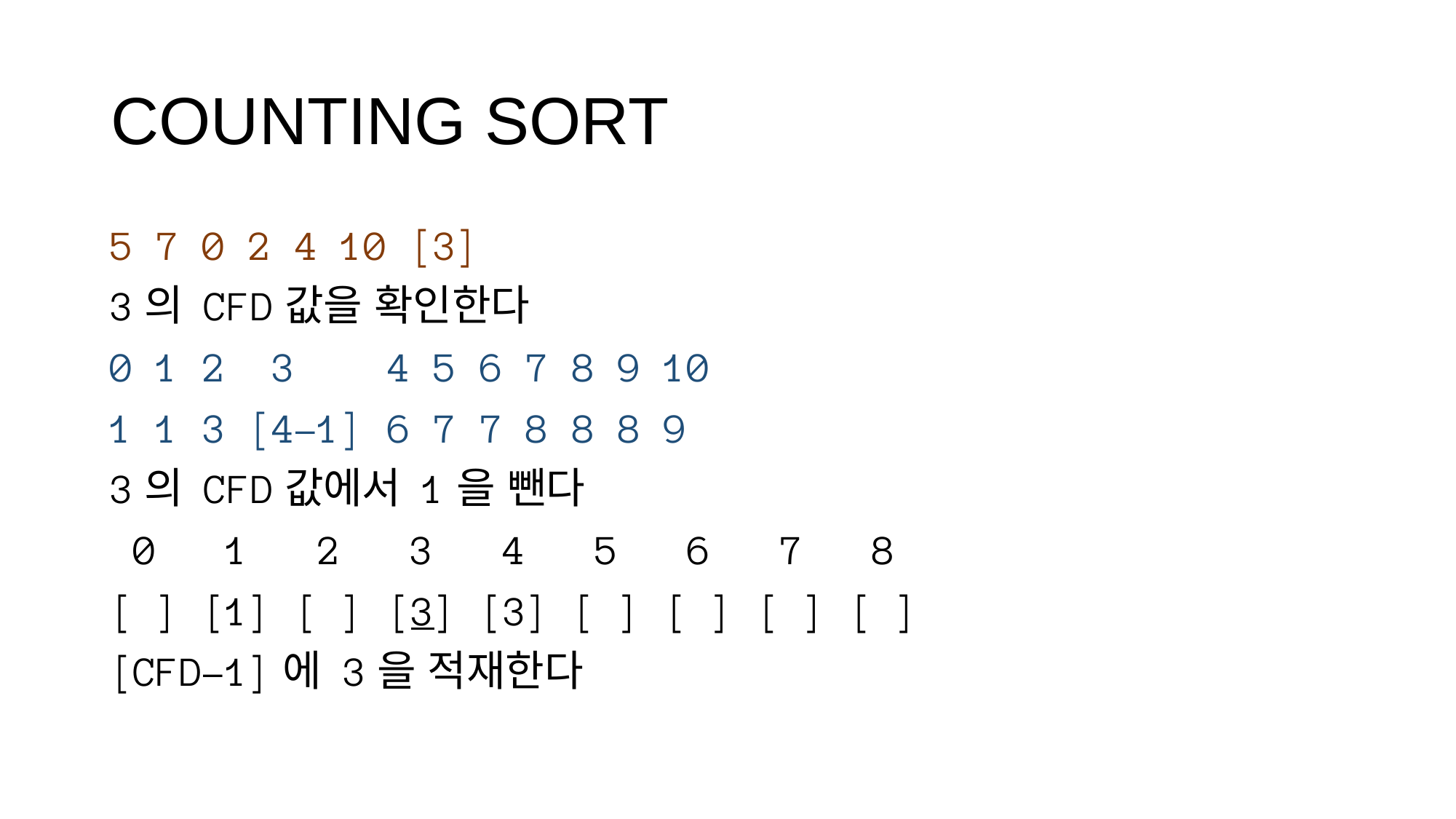

# COUNTING SORT
5 7 0 2 4 10 [3]
3의 CFD값을 확인한다
0 1 2  3    4 5 6 7 8 9 10
1 1 3 [4-1] 6 7 7 8 8 8 9
3의 CFD값에서 1을 뺀다
 0   1   2   3   4   5   6   7   8
[ ] [1] [ ] [3] [3] [ ] [ ] [ ] [ ]
[CFD-1]에 3을 적재한다